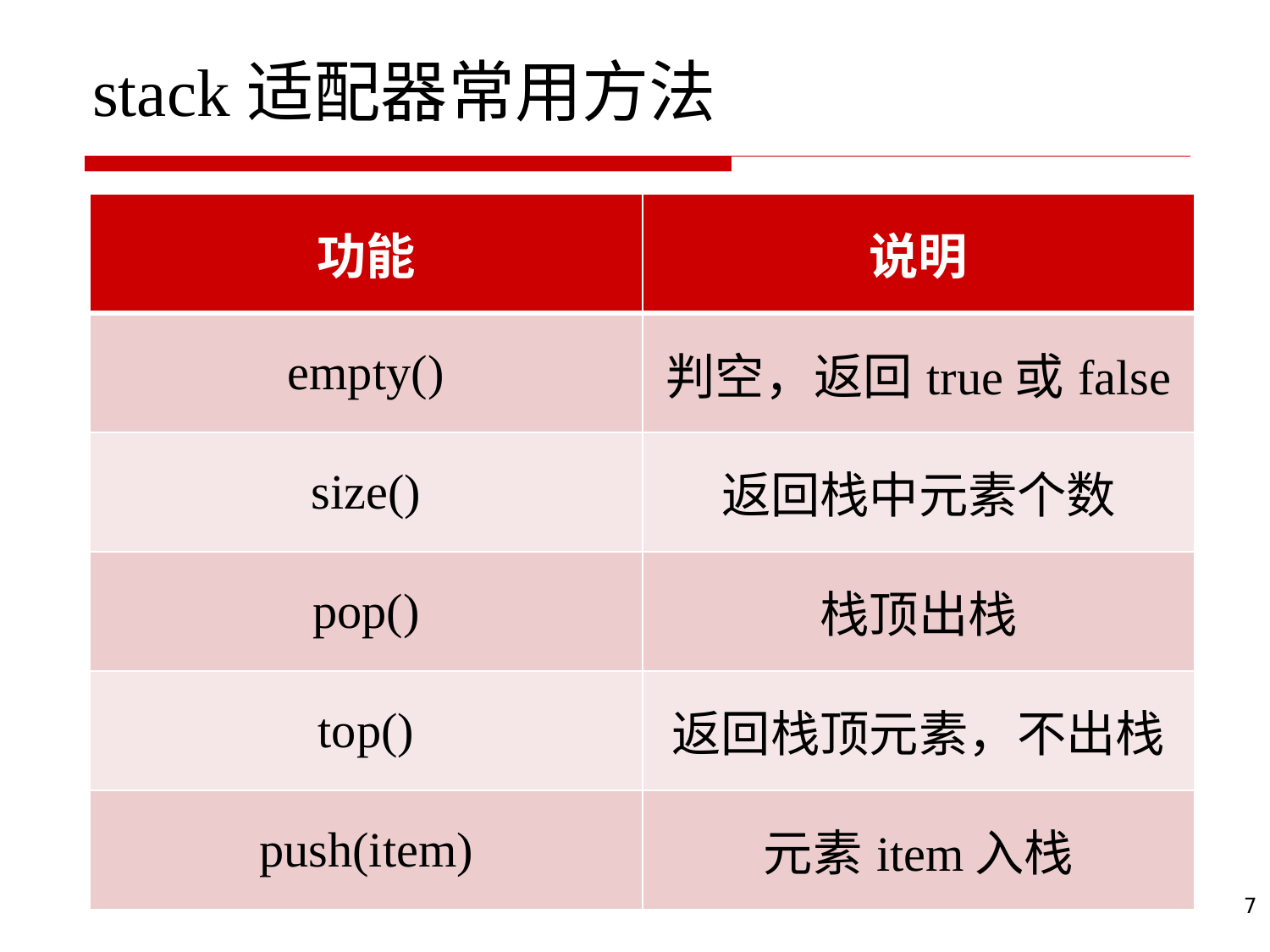

# stack适配器常用方法

| 功能 | 说明 |
| --- | --- |
| empty() | 判空，返回true或false |
| size() | 返回栈中元素个数 |
| pop() | 栈顶出栈 |
| top() | 返回栈顶元素，不出栈 |
| push(item) | 元素item入栈 |
7